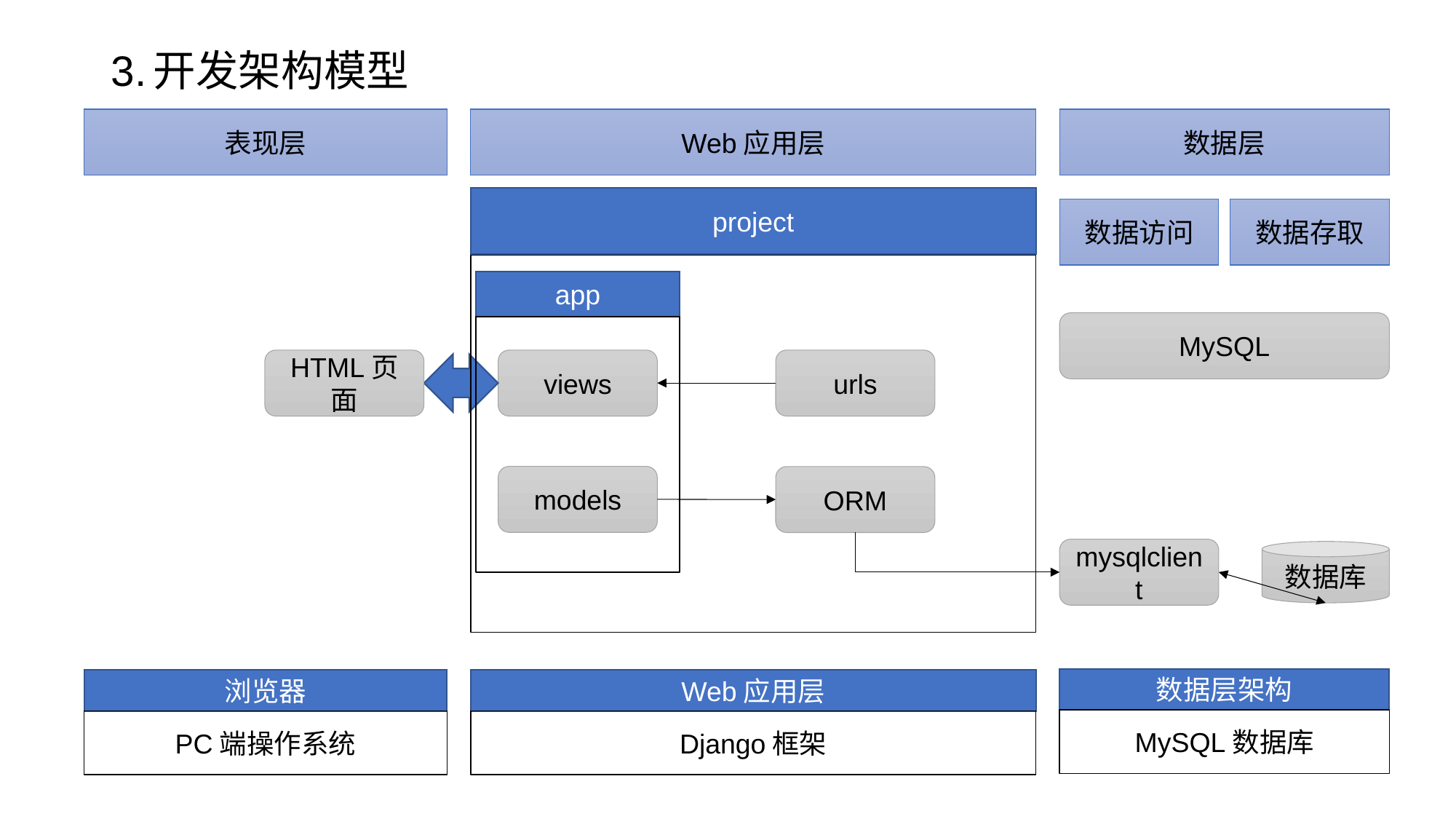

# 3.开发架构模型
表现层
Web应用层
数据层
project
数据访问
数据存取

app
MySQL

HTML页面
views
urls

models
ORM
mysqlclient
数据库
数据层架构
浏览器
Web应用层
MySQL数据库
PC端操作系统
Django框架